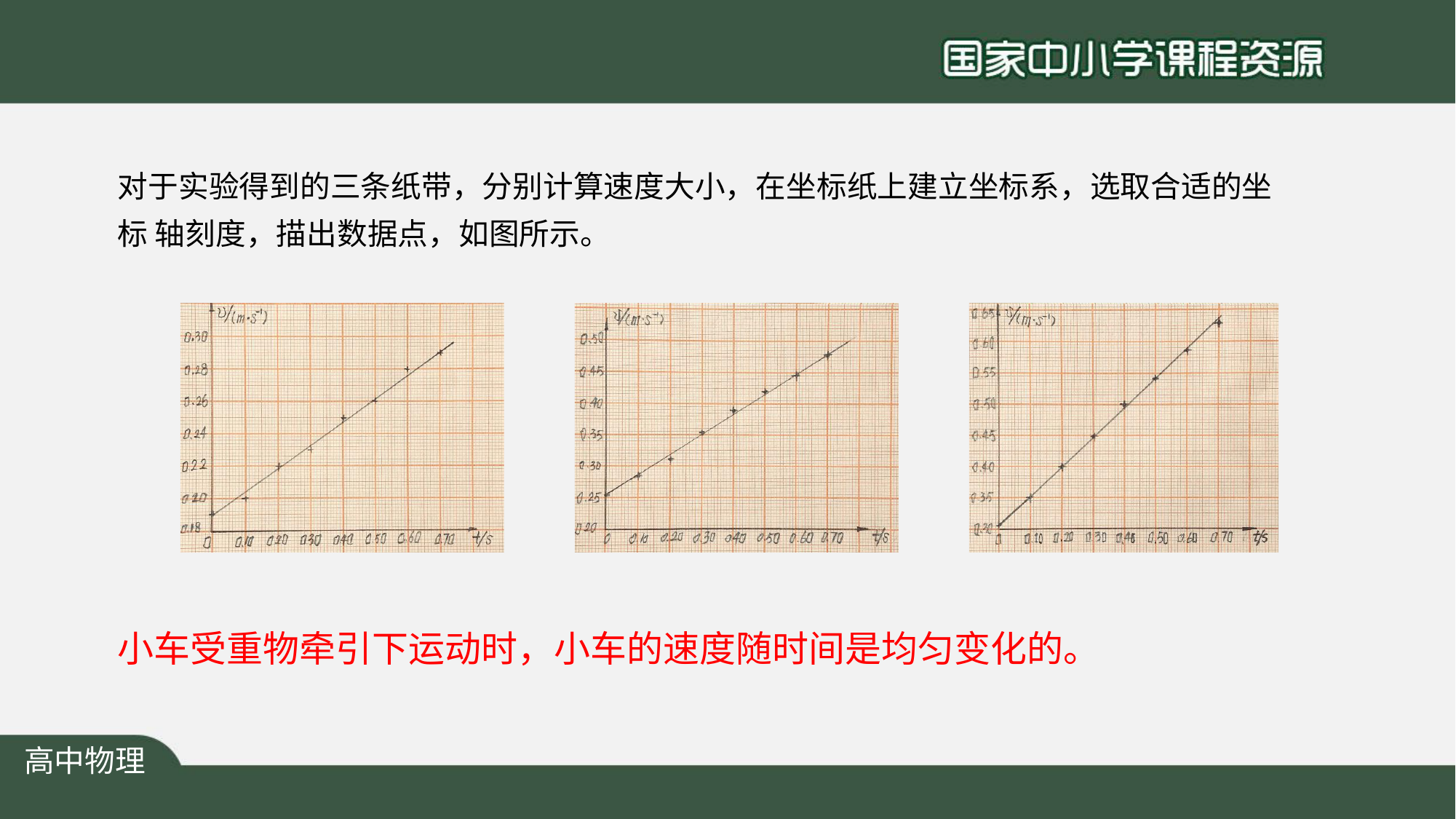

对于实验得到的三条纸带，分别计算速度大小，在坐标纸上建立坐标系，选取合适的坐标 轴刻度，描出数据点，如图所示。

小车受重物牵引下运动时，小车的速度随时间是均匀变化的。
高中物理